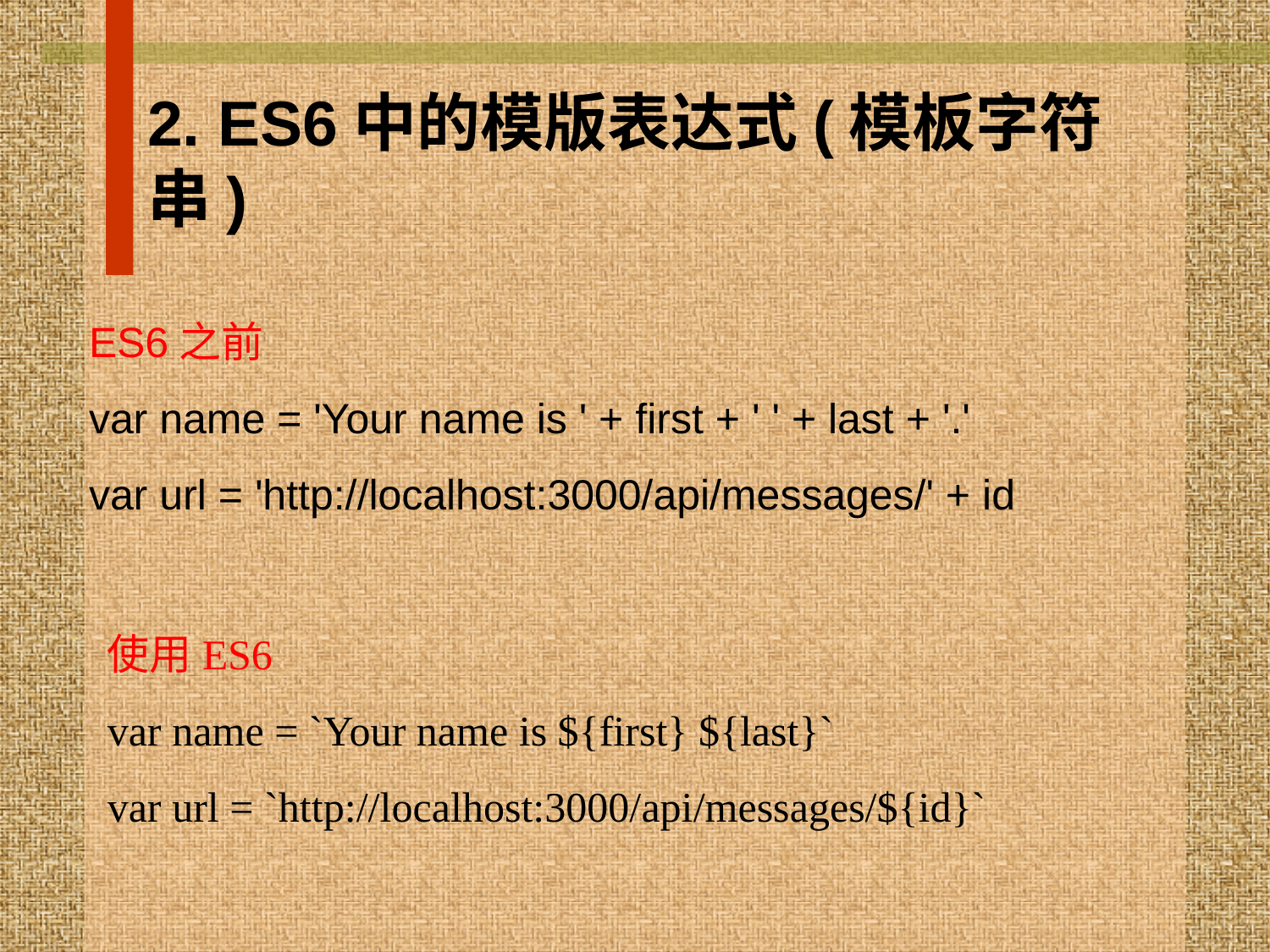

2. ES6中的模版表达式(模板字符串)
ES6之前
var name = 'Your name is ' + first + ' ' + last + '.'
var url = 'http://localhost:3000/api/messages/' + id
使用ES6
var name = `Your name is ${first} ${last}`
var url = `http://localhost:3000/api/messages/${id}`